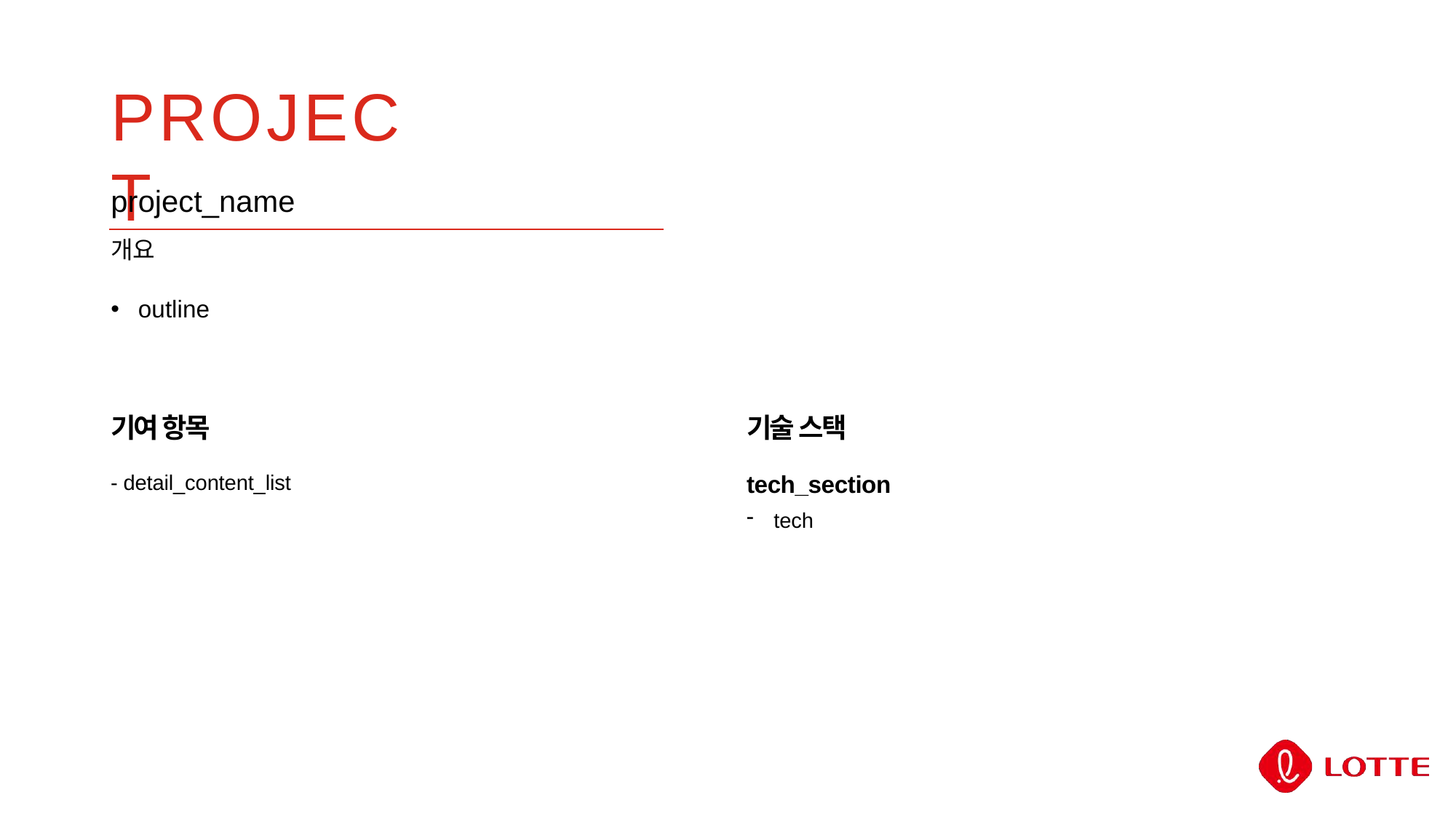

# PROJECT
project_name
개요
outline

기여 항목
기술 스택
- detail_content_list
tech_section
tech